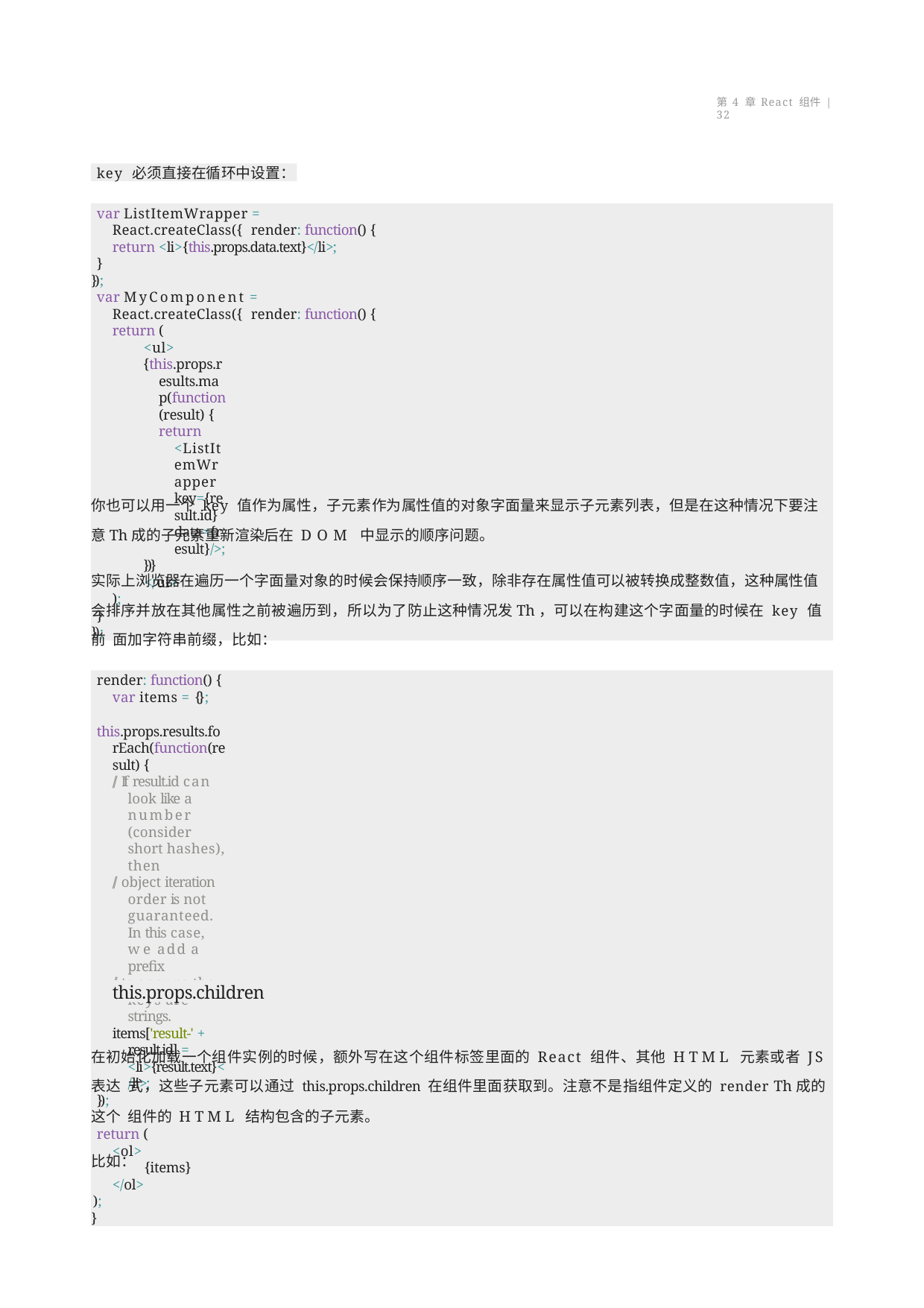

第 4 章 React 组件 | 32
key 必须直接在循环中设置：
var ListItemWrapper = React.createClass({  render: function() {
return <li>{this.props.data.text}</li>;
}
});
var MyComponent = React.createClass({  render: function() {
return (
<ul>
{this.props.results.map(function(result) {
return <ListItemWrapper key={result.id} data={result}/>;
})}
</ul>
);
}
});
你也可以用一个 key 值作为属性，子元素作为属性值的对象字面量来显示子元素列表，但是在这种情况下要注  意Th成的子元素重新渲染后在 DOM 中显示的顺序问题。

实际上浏览器在遍历一个字面量对象的时候会保持顺序一致，除非存在属性值可以被转换成整数值，这种属性值  会排序并放在其他属性之前被遍历到，所以为了防止这种情况发Th，可以在构建这个字面量的时候在 key 值前  面加字符串前缀，比如：
render: function() {  var items = {};

this.props.results.forEach(function(result) {
// If result.id can look like a number (consider short hashes), then
// object iteration order is not guaranteed. In this case, we add a prefix
// to ensure the keys are strings.
items['result-' + result.id] = <li>{result.text}</li>;
});

return (
<ol>
{items}
</ol>
);
}

this.props.children
在初始化加载一个组件实例的时候，额外写在这个组件标签里面的 React 组件、其他 HTML 元素或者 JS 表达  式，这些子元素可以通过 this.props.children 在组件里面获取到。注意不是指组件定义的 render Th成的这个  组件的 HTML 结构包含的子元素。

比如：